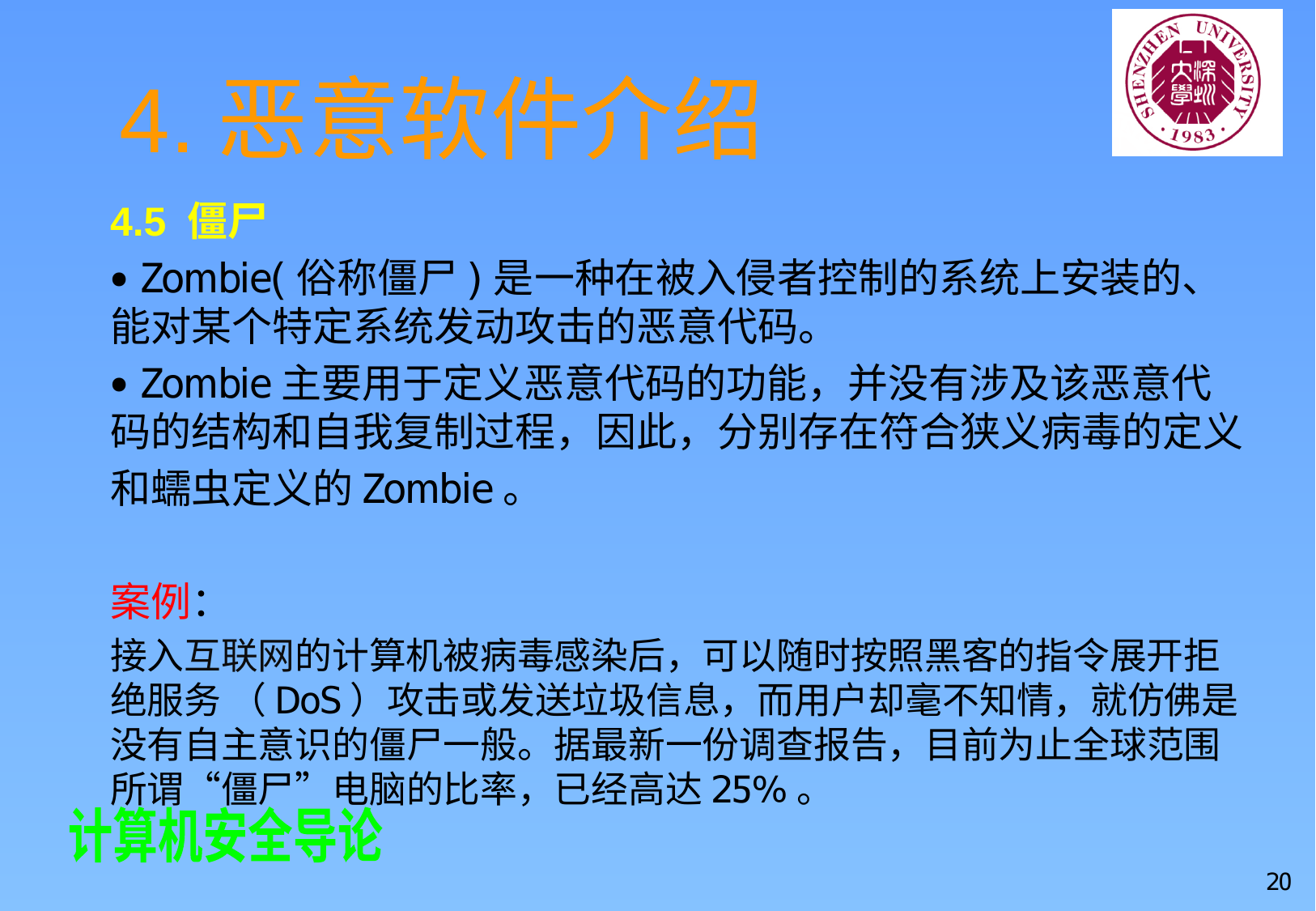

# 4.恶意软件介绍
4.5 僵尸
• Zombie(俗称僵尸)是一种在被入侵者控制的系统上安装的、能对某个特定系统发动攻击的恶意代码。
• Zombie主要用于定义恶意代码的功能，并没有涉及该恶意代码的结构和自我复制过程，因此，分别存在符合狭义病毒的定义
和蠕虫定义的Zombie。

案例：
接入互联网的计算机被病毒感染后，可以随时按照黑客的指令展开拒绝服务 （DoS）攻击或发送垃圾信息，而用户却毫不知情，就仿佛是没有自主意识的僵尸一般。据最新一份调查报告，目前为止全球范围所谓“僵尸”电脑的比率，已经高达25%。
20